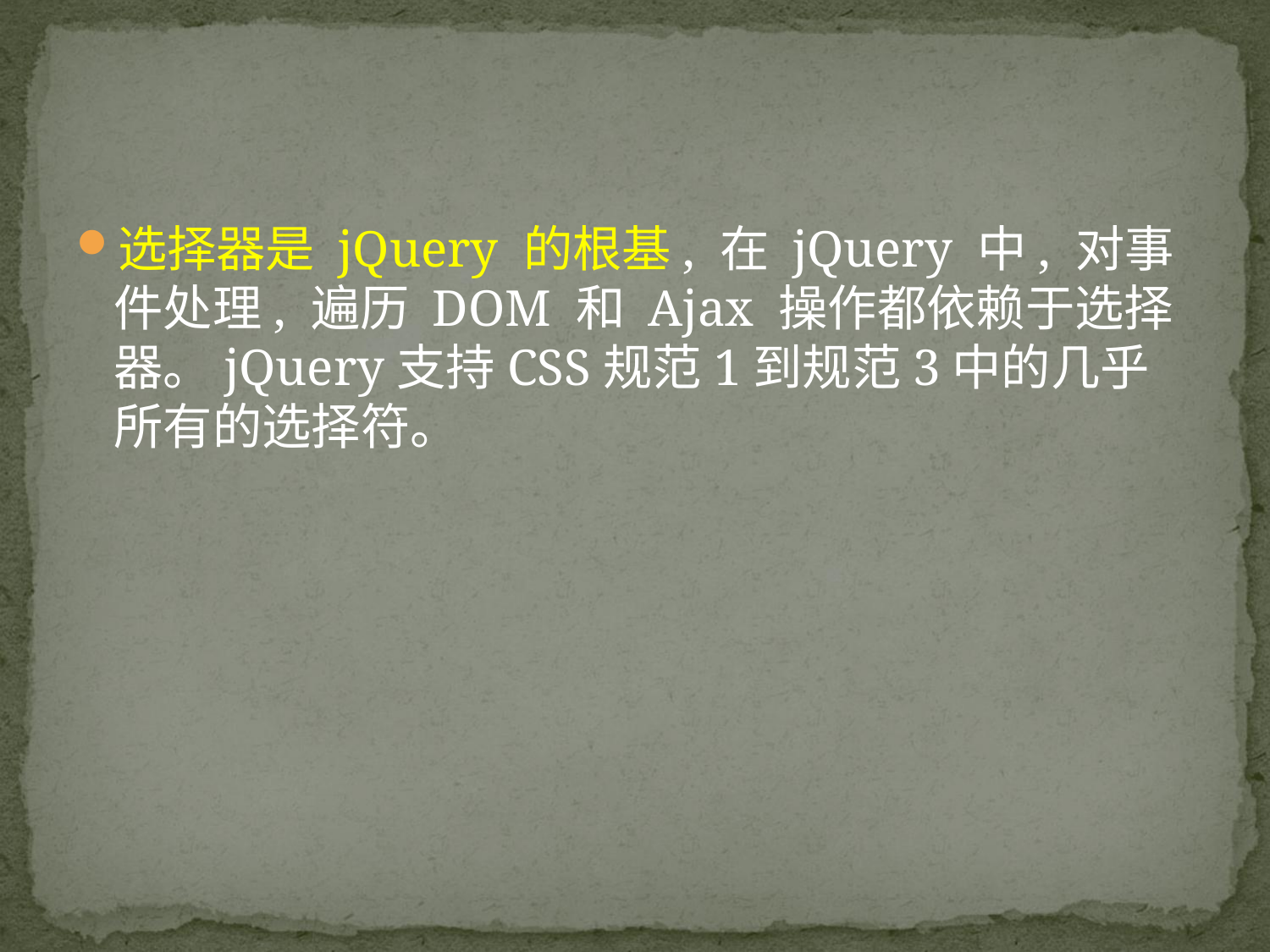

#
选择器是 jQuery 的根基, 在 jQuery 中, 对事件处理, 遍历 DOM 和 Ajax 操作都依赖于选择器。jQuery支持CSS规范1到规范3中的几乎所有的选择符。